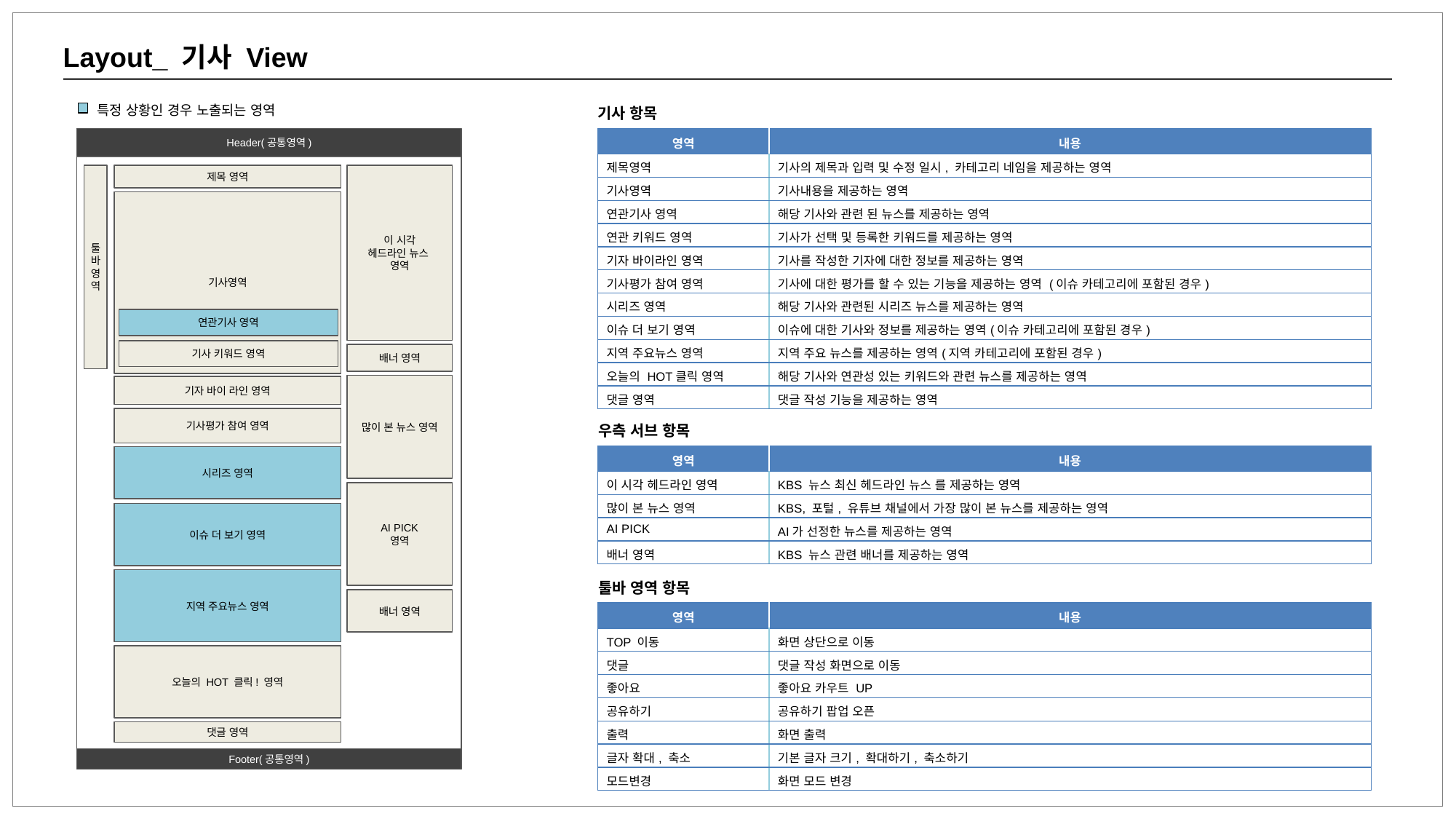

Layout_ 기사 View
특정 상황인 경우 노출되는 영역
기사 항목

Header(공통영역)
| 영역 | 내용 |
| --- | --- |
| 제목영역 | 기사의 제목과 입력 및 수정 일시, 카테고리 네임을 제공하는 영역 |
| 기사영역 | 기사내용을 제공하는 영역 |
| 연관기사 영역 | 해당 기사와 관련 된 뉴스를 제공하는 영역 |
| 연관 키워드 영역 | 기사가 선택 및 등록한 키워드를 제공하는 영역 |
| 기자 바이라인 영역 | 기사를 작성한 기자에 대한 정보를 제공하는 영역 |
| 기사평가 참여 영역 | 기사에 대한 평가를 할 수 있는 기능을 제공하는 영역 (이슈 카테고리에 포함된 경우) |
| 시리즈 영역 | 해당 기사와 관련된 시리즈 뉴스를 제공하는 영역 |
| 이슈 더 보기 영역 | 이슈에 대한 기사와 정보를 제공하는 영역(이슈 카테고리에 포함된 경우) |
| 지역 주요뉴스 영역 | 지역 주요 뉴스를 제공하는 영역(지역 카테고리에 포함된 경우) |
| 오늘의 HOT클릭 영역 | 해당 기사와 연관성 있는 키워드와 관련 뉴스를 제공하는 영역 |
| 댓글 영역 | 댓글 작성 기능을 제공하는 영역 |

이 시각
헤드라인 뉴스
영역
툴
바
영
역
제목 영역
기사영역
연관기사 영역
기사 키워드 영역
배너 영역
많이 본 뉴스 영역
기자 바이 라인 영역
기사평가 참여 영역
우측 서브 항목
| 영역 | 내용 |
| --- | --- |
| 이 시각 헤드라인 영역 | KBS 뉴스 최신 헤드라인 뉴스 를 제공하는 영역 |
| 많이 본 뉴스 영역 | KBS, 포털, 유튜브 채널에서 가장 많이 본 뉴스를 제공하는 영역 |
| AI PICK | AI가 선정한 뉴스를 제공하는 영역 |
| 배너 영역 | KBS 뉴스 관련 배너를 제공하는 영역 |
시리즈 영역
AI PICK
영역
이슈 더 보기 영역
지역 주요뉴스 영역
툴바 영역 항목
배너 영역
| 영역 | 내용 |
| --- | --- |
| TOP 이동 | 화면 상단으로 이동 |
| 댓글 | 댓글 작성 화면으로 이동 |
| 좋아요 | 좋아요 카우트 UP |
| 공유하기 | 공유하기 팝업 오픈 |
| 출력 | 화면 출력 |
| 글자 확대, 축소 | 기본 글자 크기, 확대하기, 축소하기 |
| 모드변경 | 화면 모드 변경 |
오늘의 HOT 클릭! 영역
댓글 영역
Footer(공통영역)